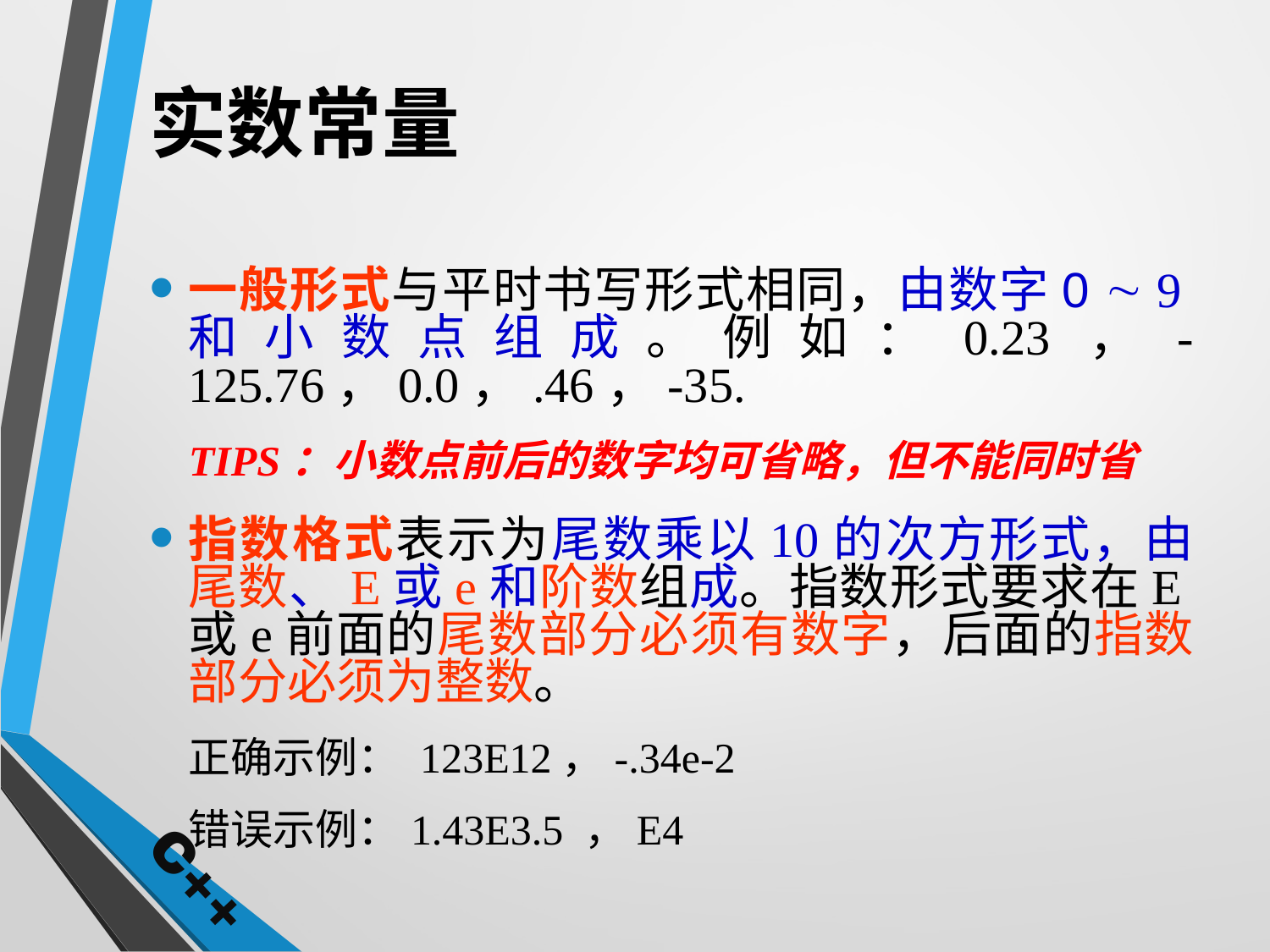

# 实数常量
一般形式与平时书写形式相同，由数字0 ∼ 9和小数点组成。例如：0.23，-125.76，0.0，.46，-35.
	TIPS：小数点前后的数字均可省略，但不能同时省
指数格式表示为尾数乘以10的次方形式，由尾数、E或e和阶数组成。指数形式要求在E或e前面的尾数部分必须有数字，后面的指数部分必须为整数。
	正确示例： 123E12，-.34e-2
	错误示例：1.43E3.5 ，E4